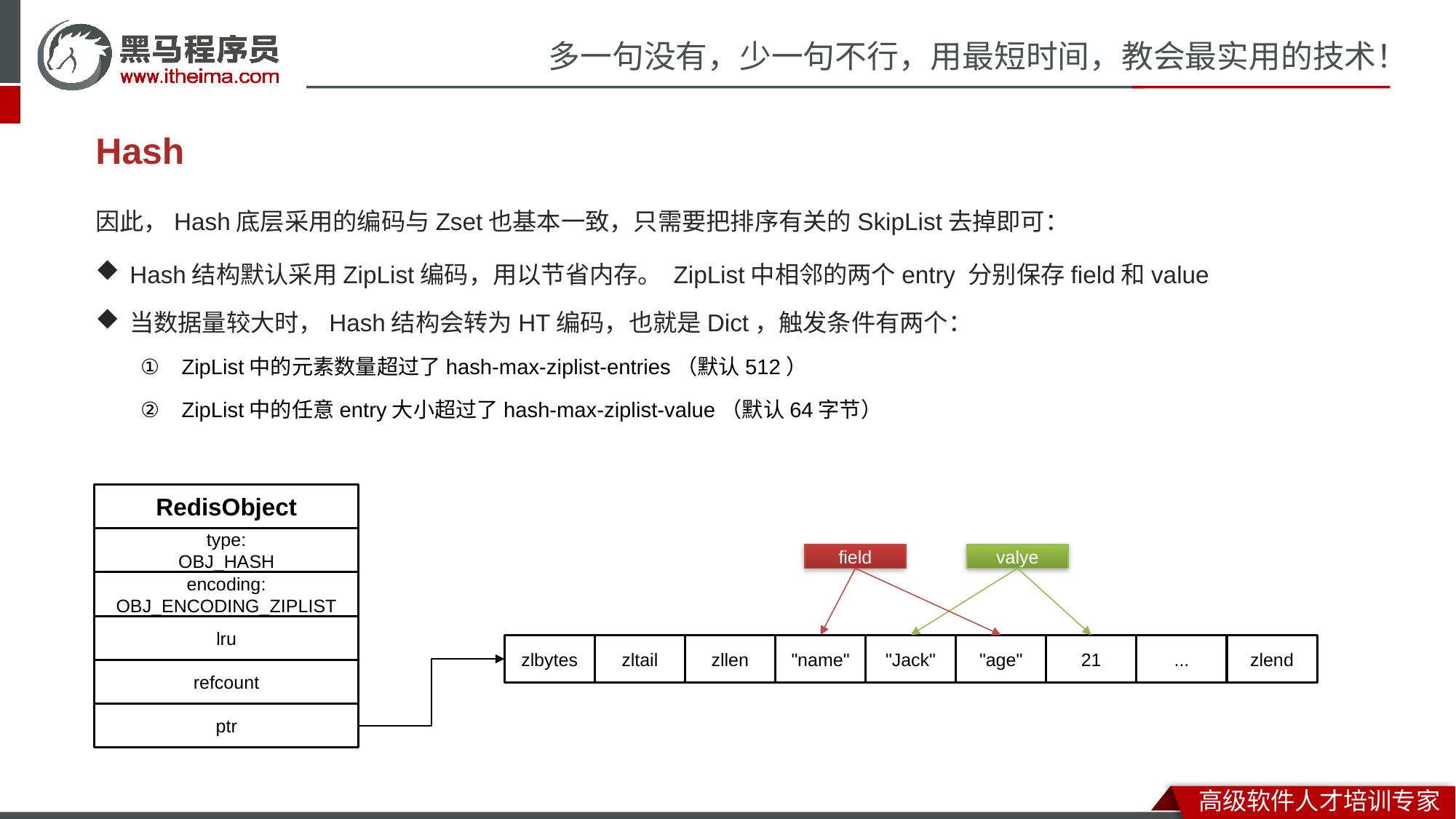

# Hash
因此，Hash底层采用的编码与Zset也基本一致，只需要把排序有关的SkipList去掉即可：
Hash结构默认采用ZipList编码，用以节省内存。 ZipList中相邻的两个entry 分别保存field和value
当数据量较大时，Hash结构会转为HT编码，也就是Dict，触发条件有两个：
ZipList中的元素数量超过了hash-max-ziplist-entries（默认512）
ZipList中的任意entry大小超过了hash-max-ziplist-value（默认64字节）
RedisObject
type:
OBJ_HASH
field
valye
encoding:
OBJ_ENCODING_ZIPLIST
lru
zlbytes
zltail
zllen
"name"
"Jack"
"age"
21
...
zlend
refcount
ptr